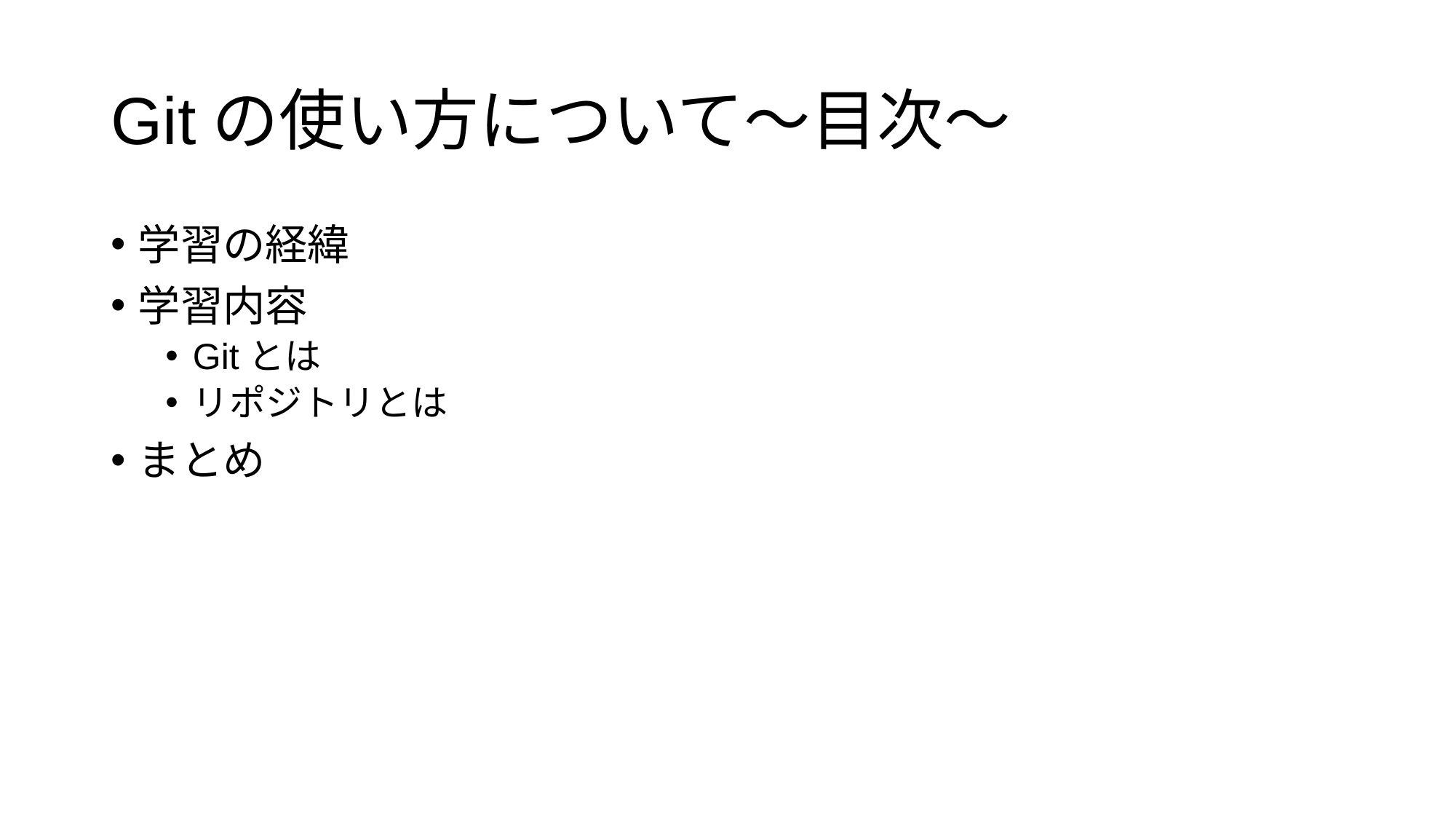

# Gitの使い方について～目次～
学習の経緯
学習内容
Gitとは
リポジトリとは
まとめ